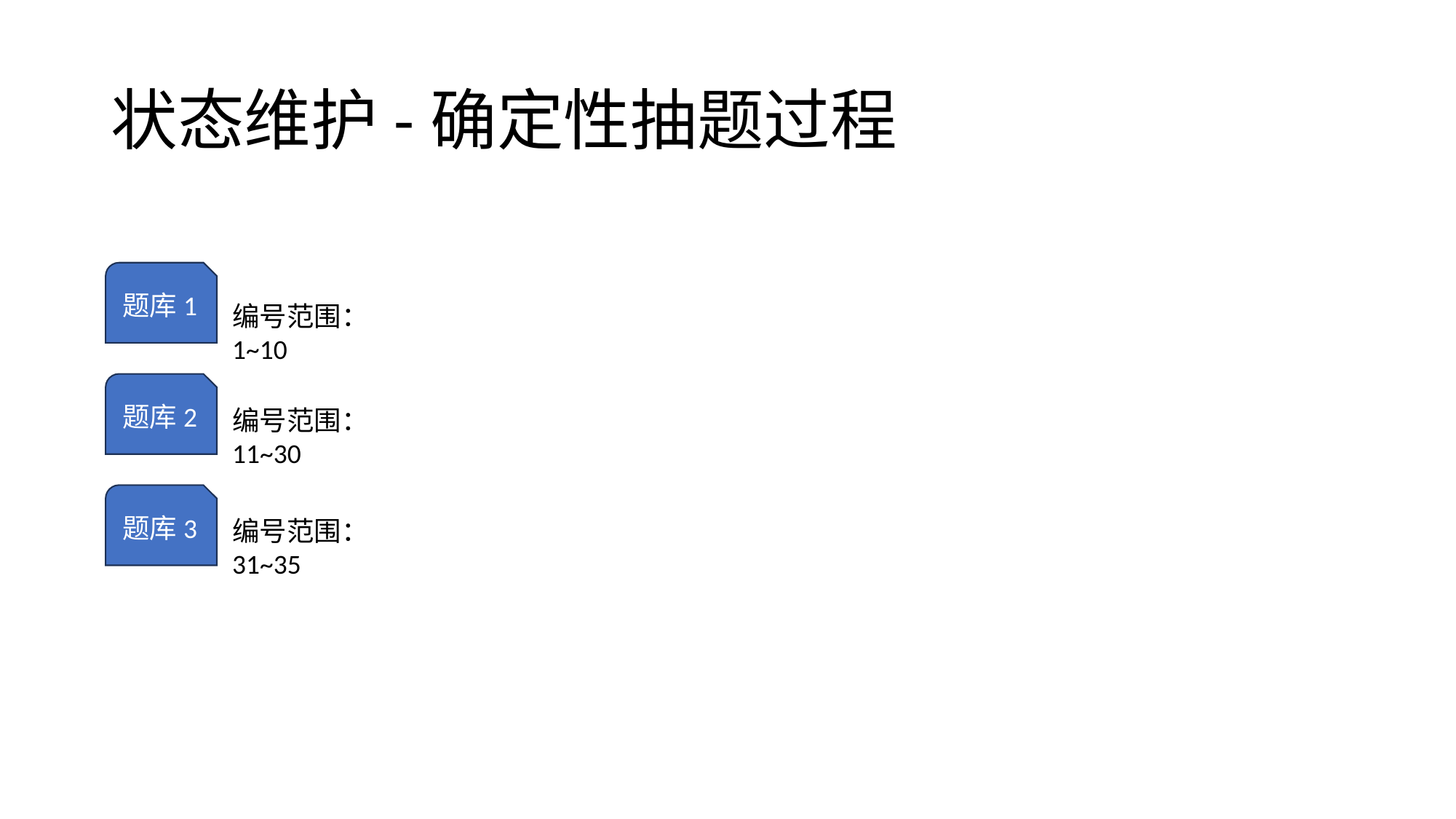

# 状态维护-确定性抽题过程
题库1
编号范围：1~10
题库2
编号范围：11~30
题库3
编号范围：31~35